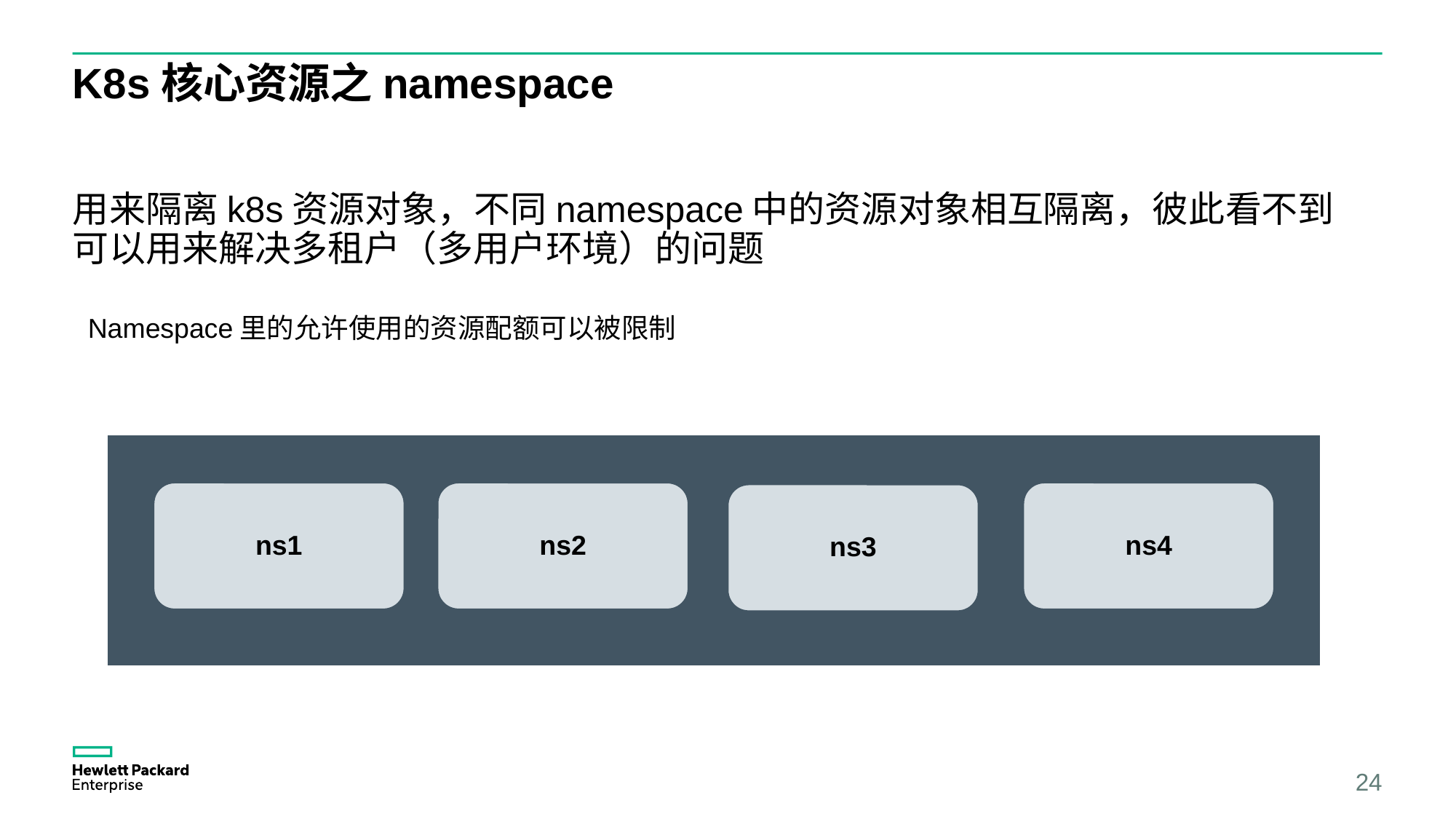

# K8s核心资源之namespace
用来隔离k8s资源对象，不同namespace中的资源对象相互隔离，彼此看不到
可以用来解决多租户（多用户环境）的问题
Namespace里的允许使用的资源配额可以被限制

ns1
ns2
ns4
ns3
24